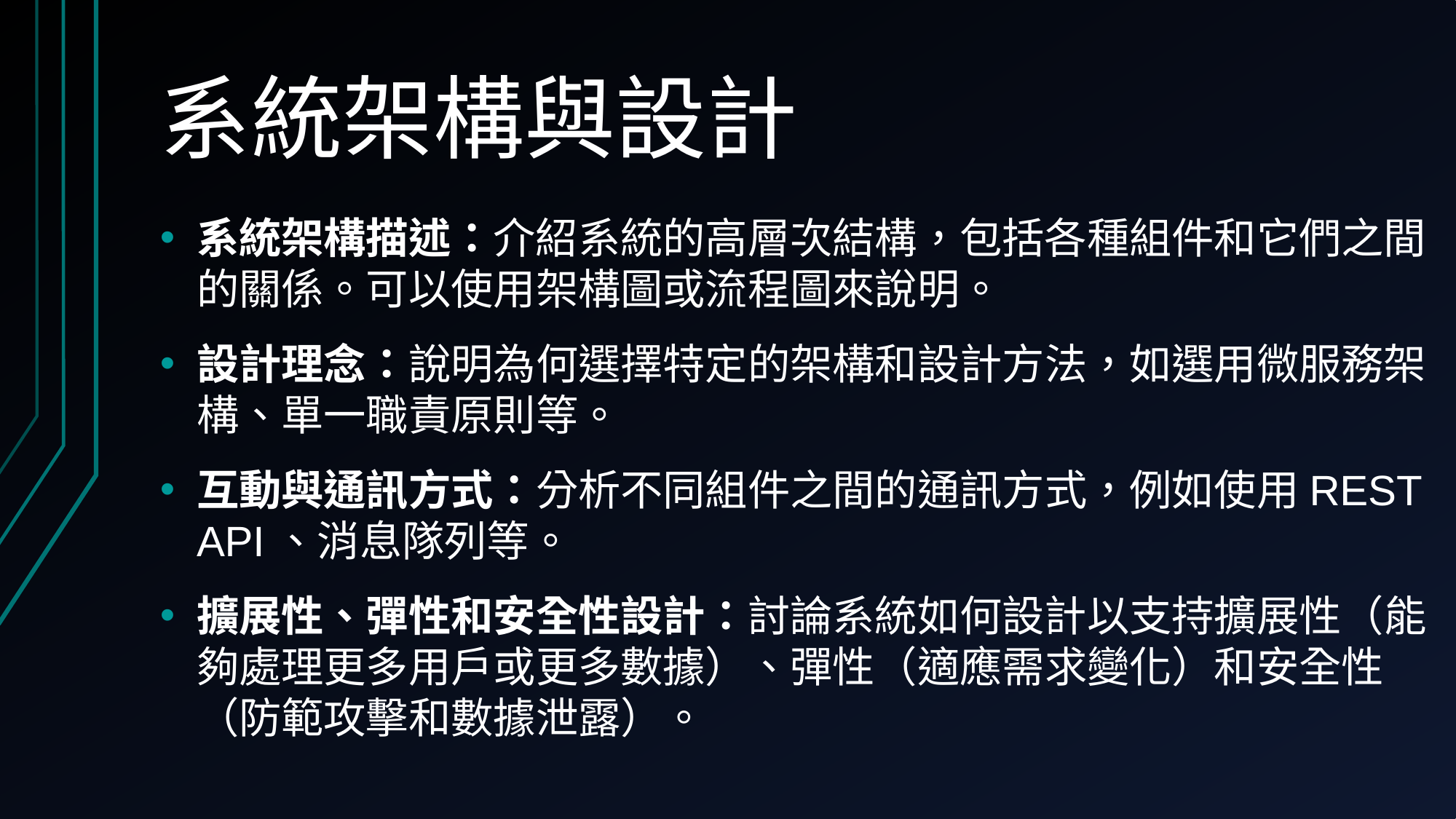

# 系統架構與設計
系統架構描述：介紹系統的高層次結構，包括各種組件和它們之間的關係。可以使用架構圖或流程圖來說明。
設計理念：說明為何選擇特定的架構和設計方法，如選用微服務架構、單一職責原則等。
互動與通訊方式：分析不同組件之間的通訊方式，例如使用REST API、消息隊列等。
擴展性、彈性和安全性設計：討論系統如何設計以支持擴展性（能夠處理更多用戶或更多數據）、彈性（適應需求變化）和安全性（防範攻擊和數據泄露）。